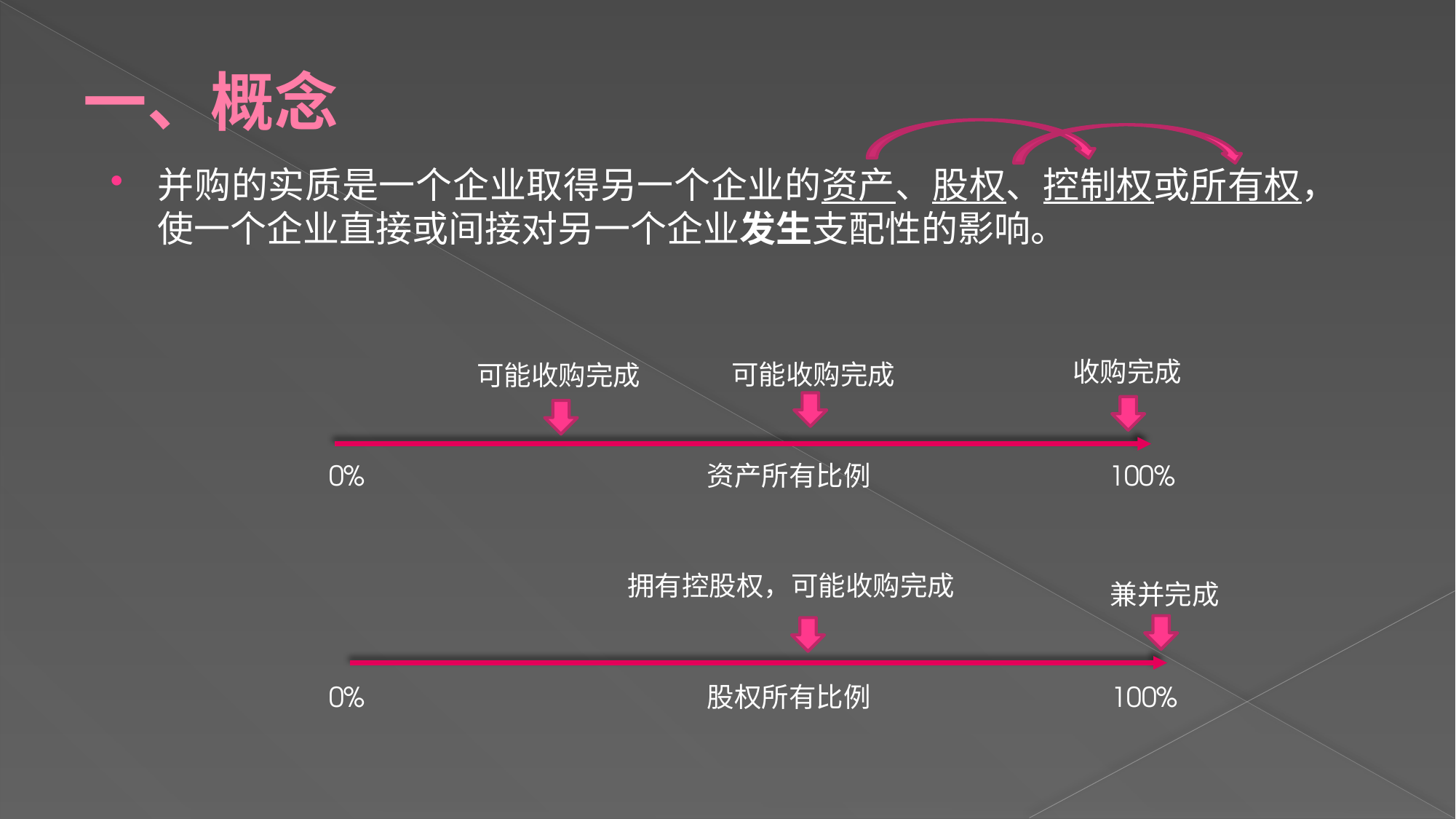

# 一、概念

并购的实质是一个企业取得另一个企业的资产、股权、控制权或所有权，使一个企业直接或间接对另一个企业发生支配性的影响。
收购完成
可能收购完成
可能收购完成

0%
资产所有比例
100%
拥有控股权，可能收购完成
兼并完成

股权所有比例
100%
0%